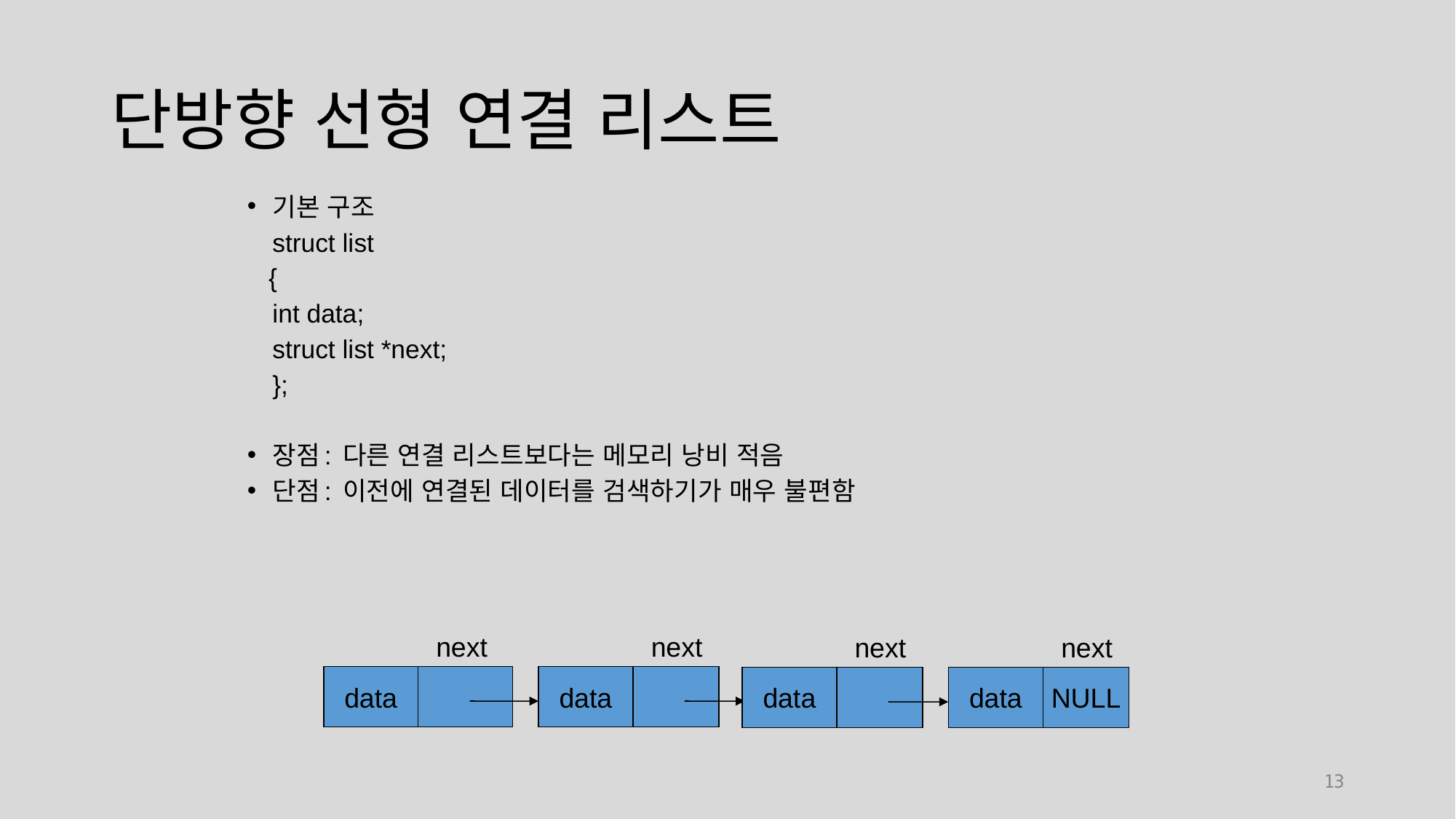

# 단방향 선형 연결 리스트
기본 구조
	struct list
   {
		int data;
		struct list *next;
	};

장점: 다른 연결 리스트보다는 메모리 낭비 적음
단점: 이전에 연결된 데이터를 검색하기가 매우 불편함
next
next
next
next
data

data

data

data
NULL

13